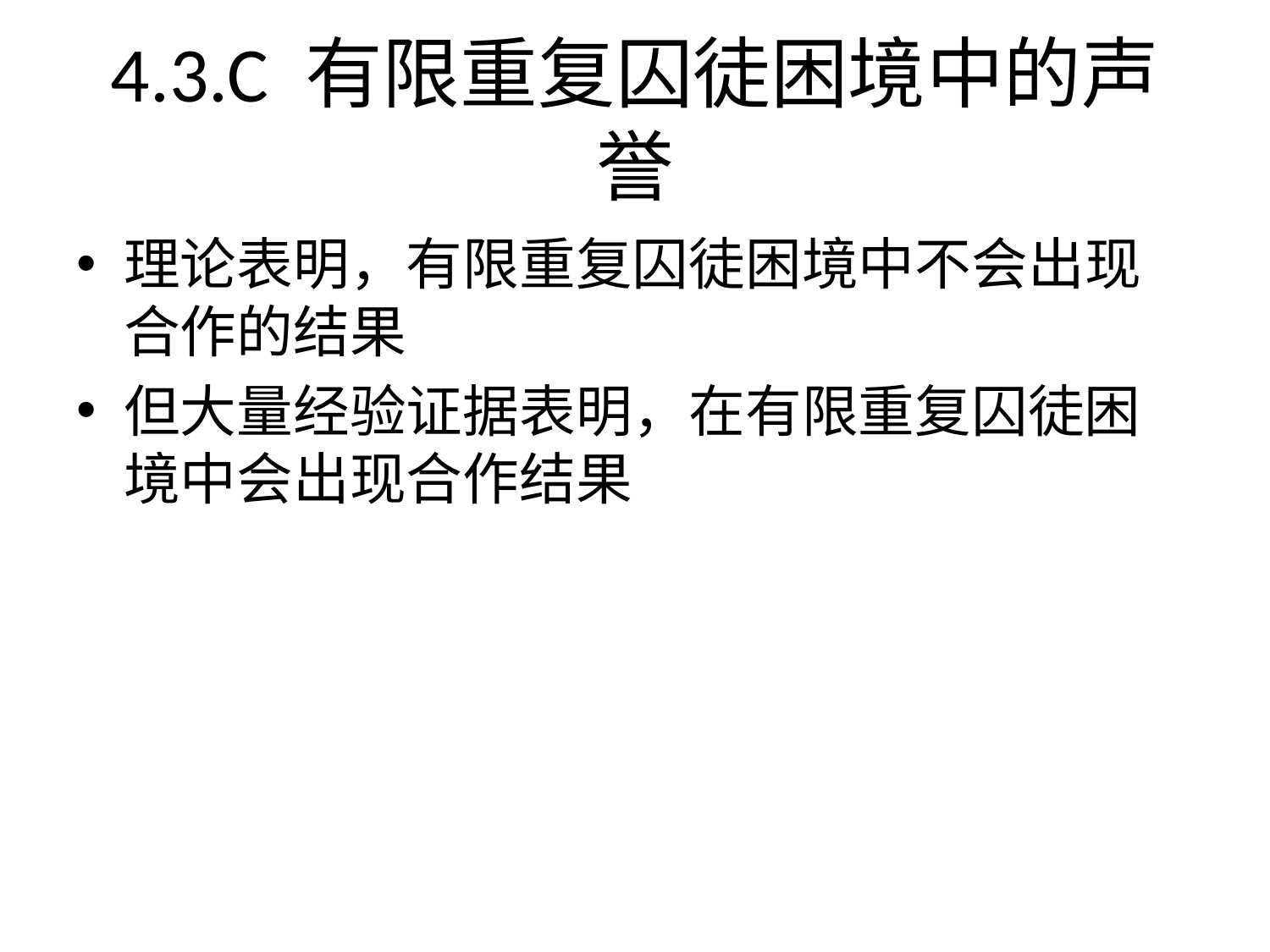

4.3.C 有限重复囚徒困境中的声誉
理论表明，有限重复囚徒困境中不会出现合作的结果
但大量经验证据表明，在有限重复囚徒困境中会出现合作结果